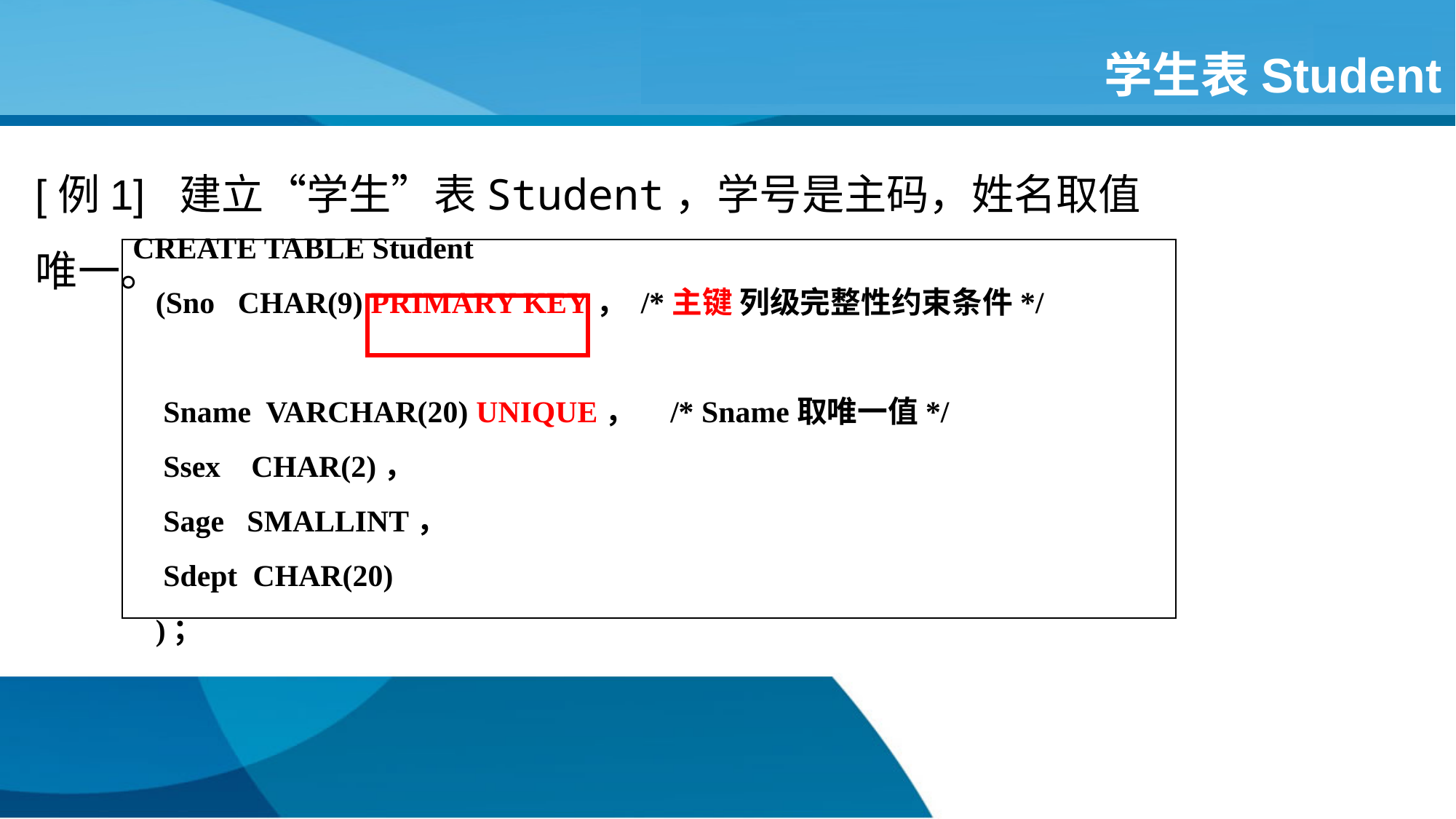

# 学生表Student
[例1]  建立“学生”表Student，学号是主码，姓名取值唯一。
CREATE TABLE Student
   (Sno   CHAR(9) PRIMARY KEY， /*主键 列级完整性约束条件*/
    Sname  VARCHAR(20) UNIQUE，    /* Sname取唯一值*/
    Ssex    CHAR(2)，
    Sage   SMALLINT，
    Sdept  CHAR(20)
   )；